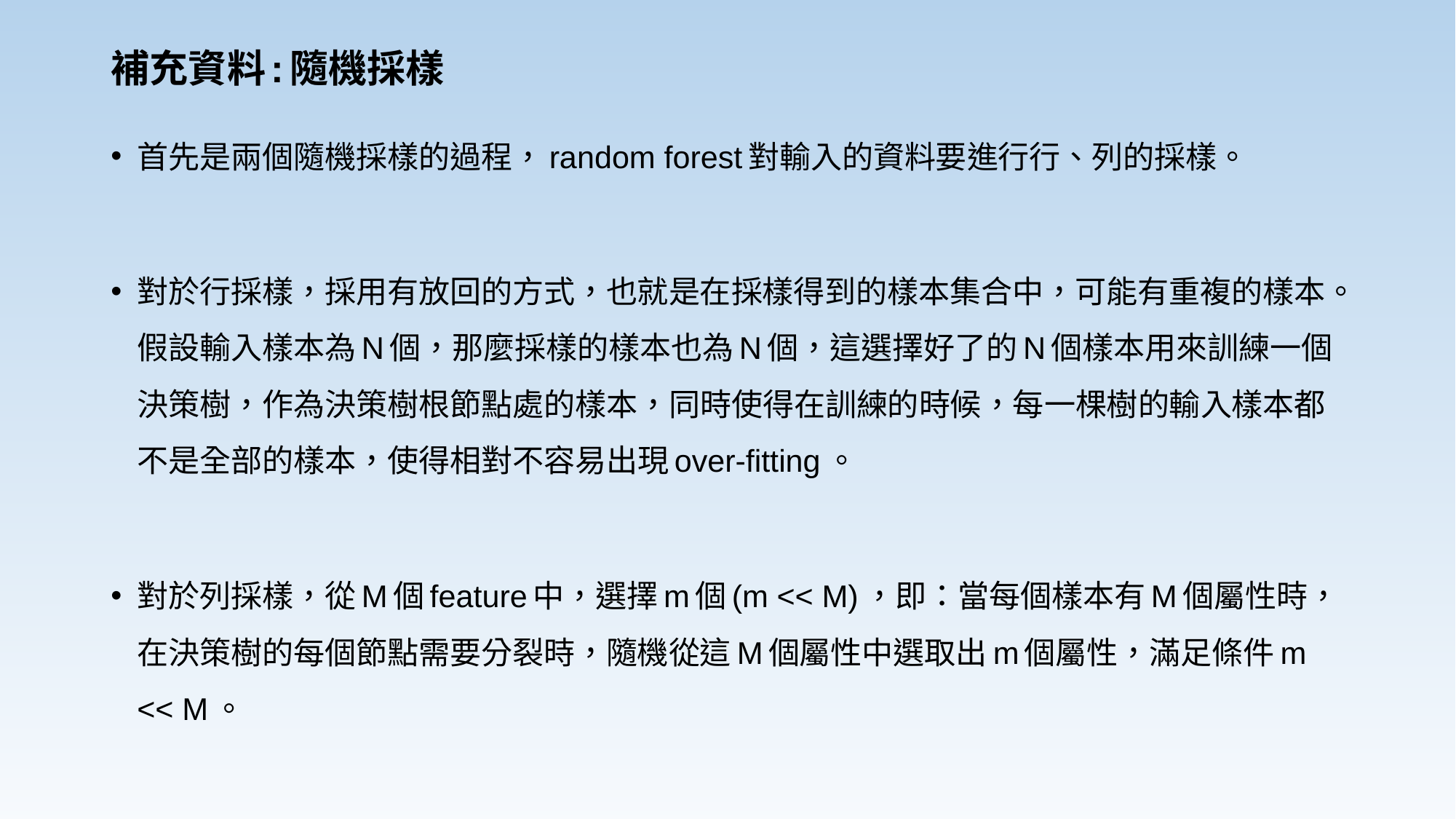

# 補充資料:隨機採樣
首先是兩個隨機採樣的過程，random forest對輸入的資料要進行行、列的採樣。

對於行採樣，採用有放回的方式，也就是在採樣得到的樣本集合中，可能有重複的樣本。假設輸入樣本為N個，那麼採樣的樣本也為N個，這選擇好了的N個樣本用來訓練一個決策樹，作為決策樹根節點處的樣本，同時使得在訓練的時候，每一棵樹的輸入樣本都不是全部的樣本，使得相對不容易出現over-fitting。

對於列採樣，從M個feature中，選擇m個(m << M)，即：當每個樣本有M個屬性時，在決策樹的每個節點需要分裂時，隨機從這M個屬性中選取出m個屬性，滿足條件m << M。